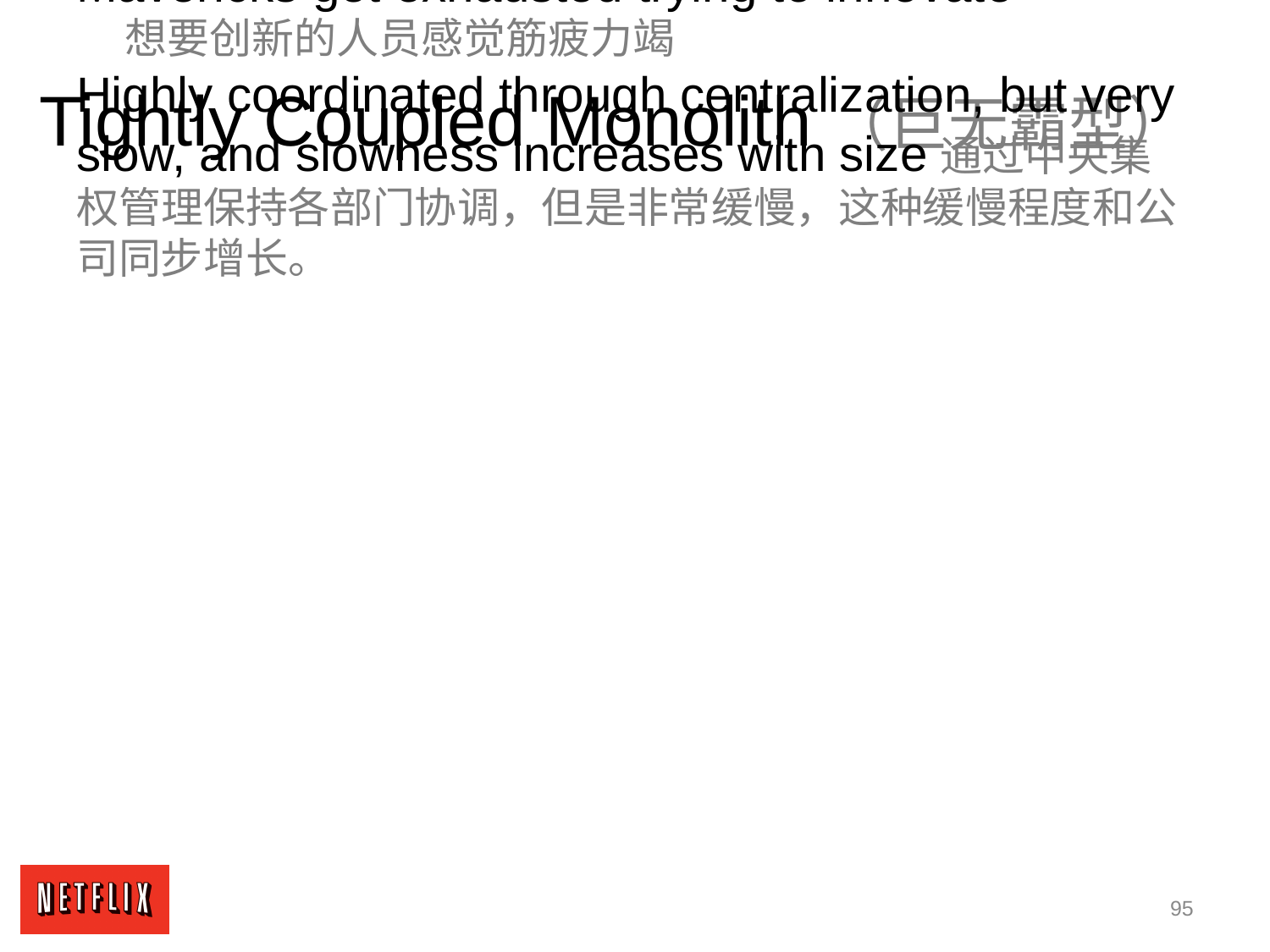

Mavericks get exhausted trying to innovate
    想要创新的人员感觉筋疲力竭
Highly coordinated through centralization, but very slow, and slowness increases with size通过中央集权管理保持各部门协调，但是非常缓慢，这种缓慢程度和公司同步增长。
Tightly Coupled Monolith（巨无霸型）
95